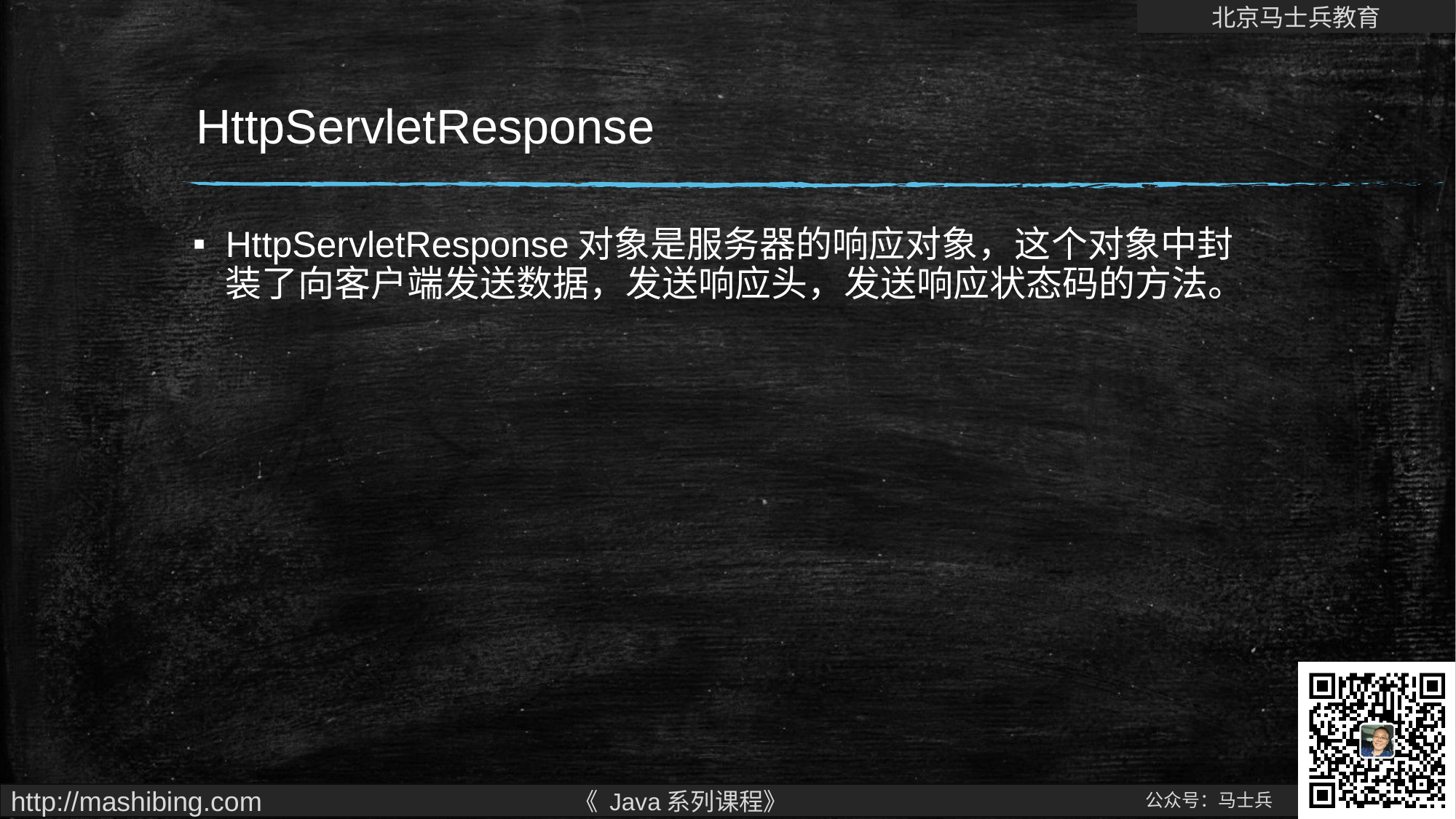

# HttpServletResponse
HttpServletResponse对象是服务器的响应对象，这个对象中封装了向客户端发送数据，发送响应头，发送响应状态码的方法。